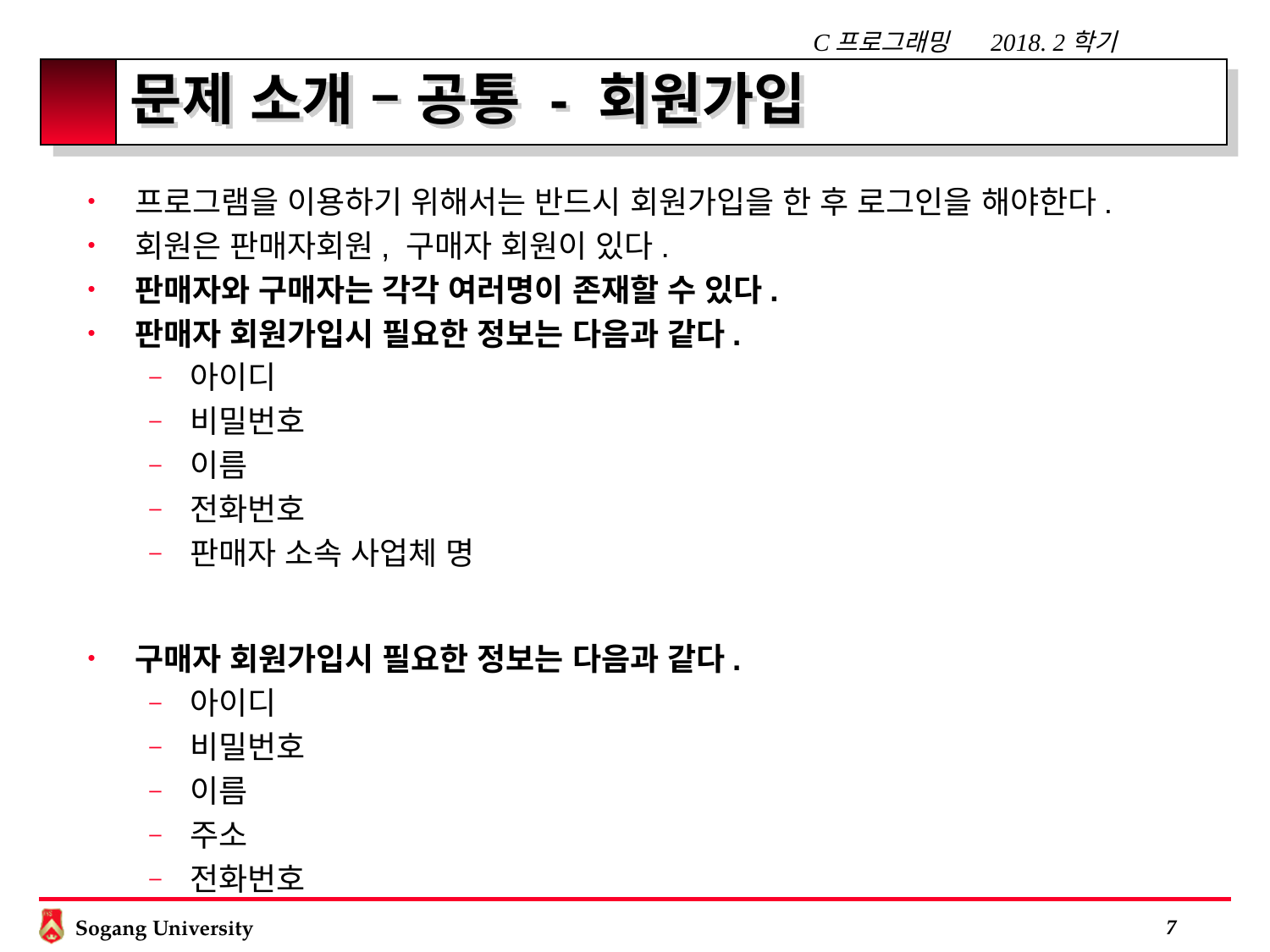

# 문제 소개 – 공통 - 회원가입
프로그램을 이용하기 위해서는 반드시 회원가입을 한 후 로그인을 해야한다.
회원은 판매자회원, 구매자 회원이 있다.
판매자와 구매자는 각각 여러명이 존재할 수 있다.
판매자 회원가입시 필요한 정보는 다음과 같다.
아이디
비밀번호
이름
전화번호
판매자 소속 사업체 명

구매자 회원가입시 필요한 정보는 다음과 같다.
아이디
비밀번호
이름
주소
전화번호

 7